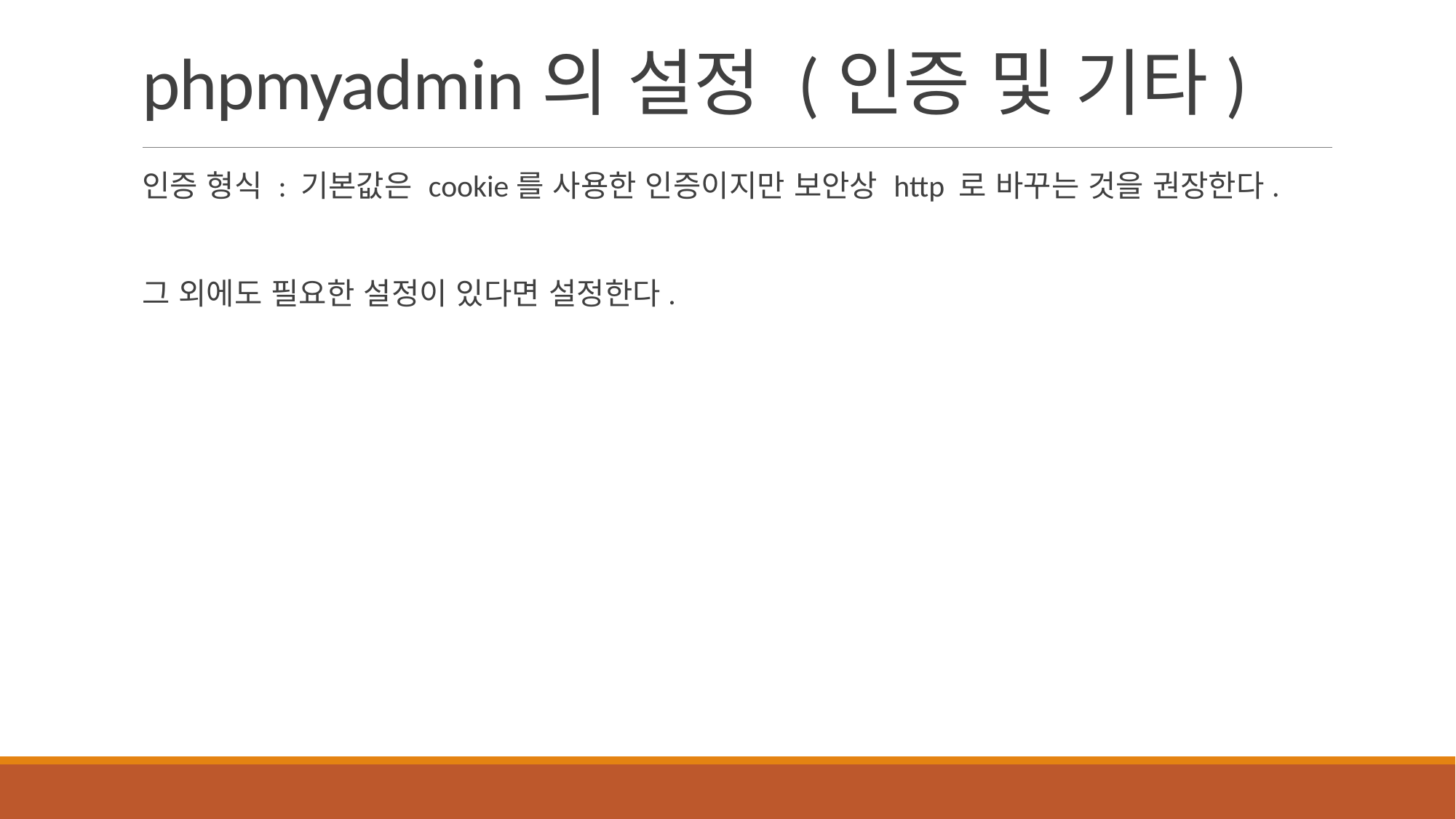

# phpmyadmin의 설정 (인증 및 기타)
인증 형식 : 기본값은 cookie를 사용한 인증이지만 보안상 http 로 바꾸는 것을 권장한다.

그 외에도 필요한 설정이 있다면 설정한다.